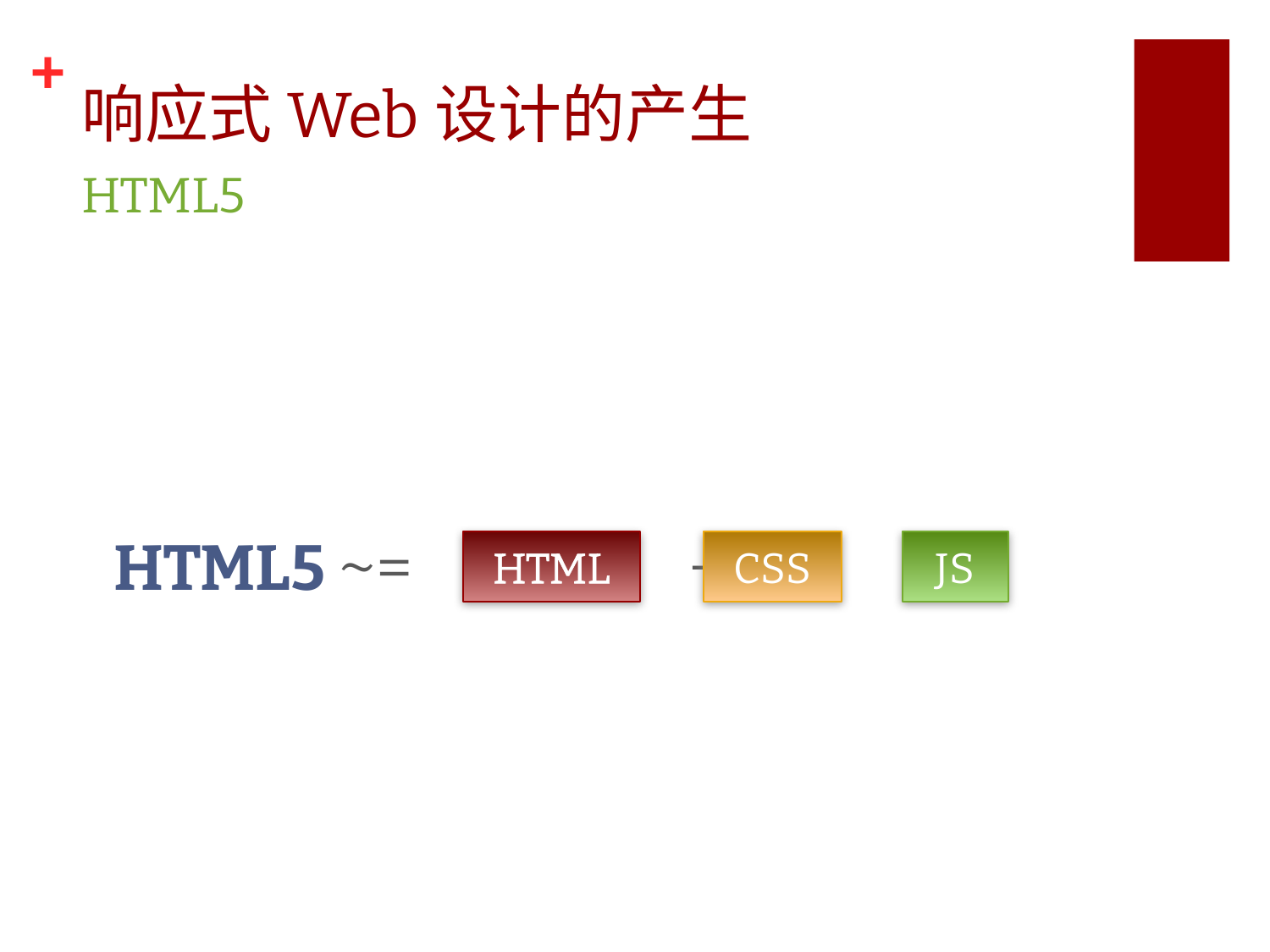

# 响应式Web设计的产生
HTML5

	HTML5 ~=           +        +
HTML
CSS
JS